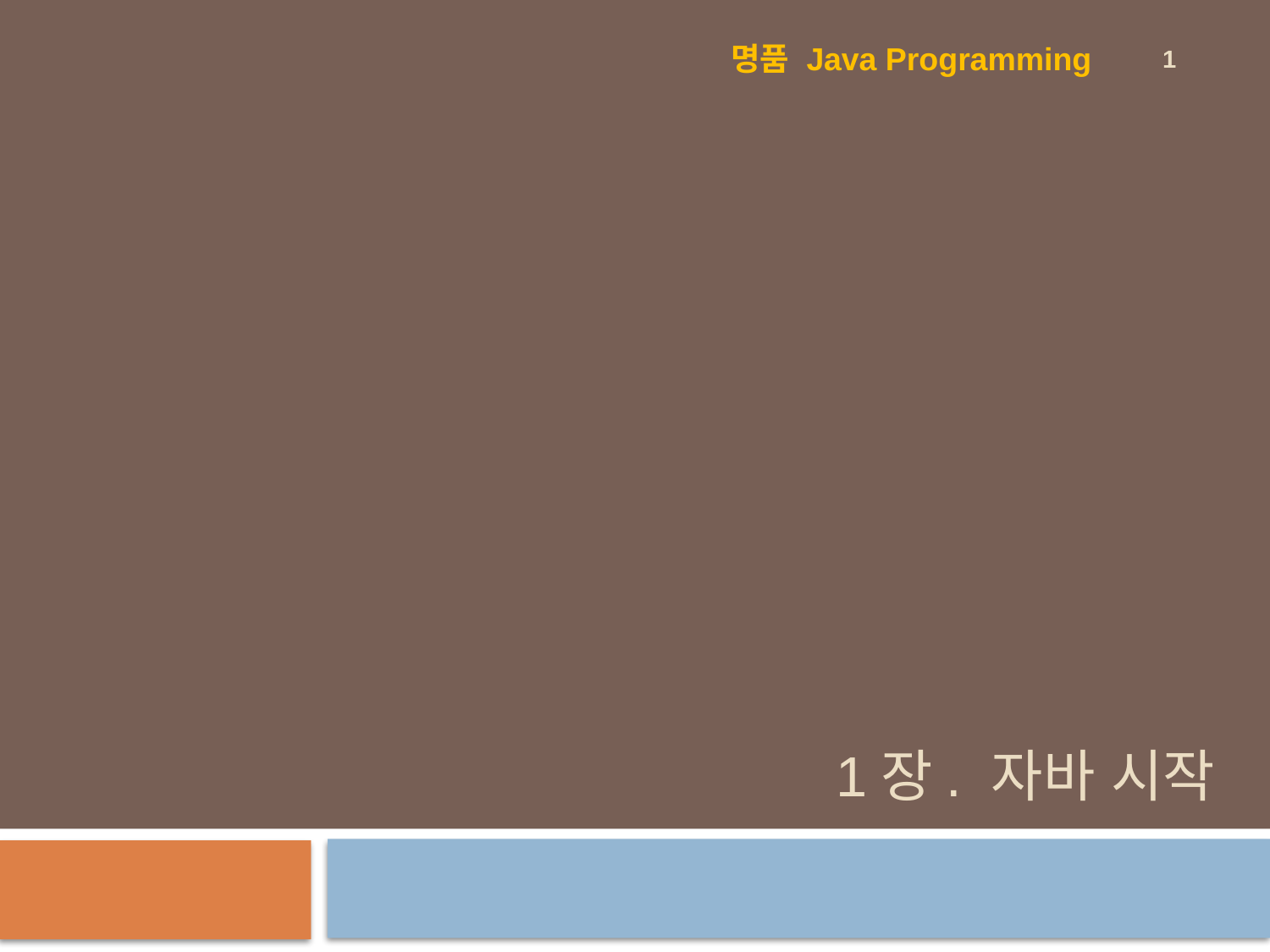

1
명품 Java Programming
# 1장. 자바 시작